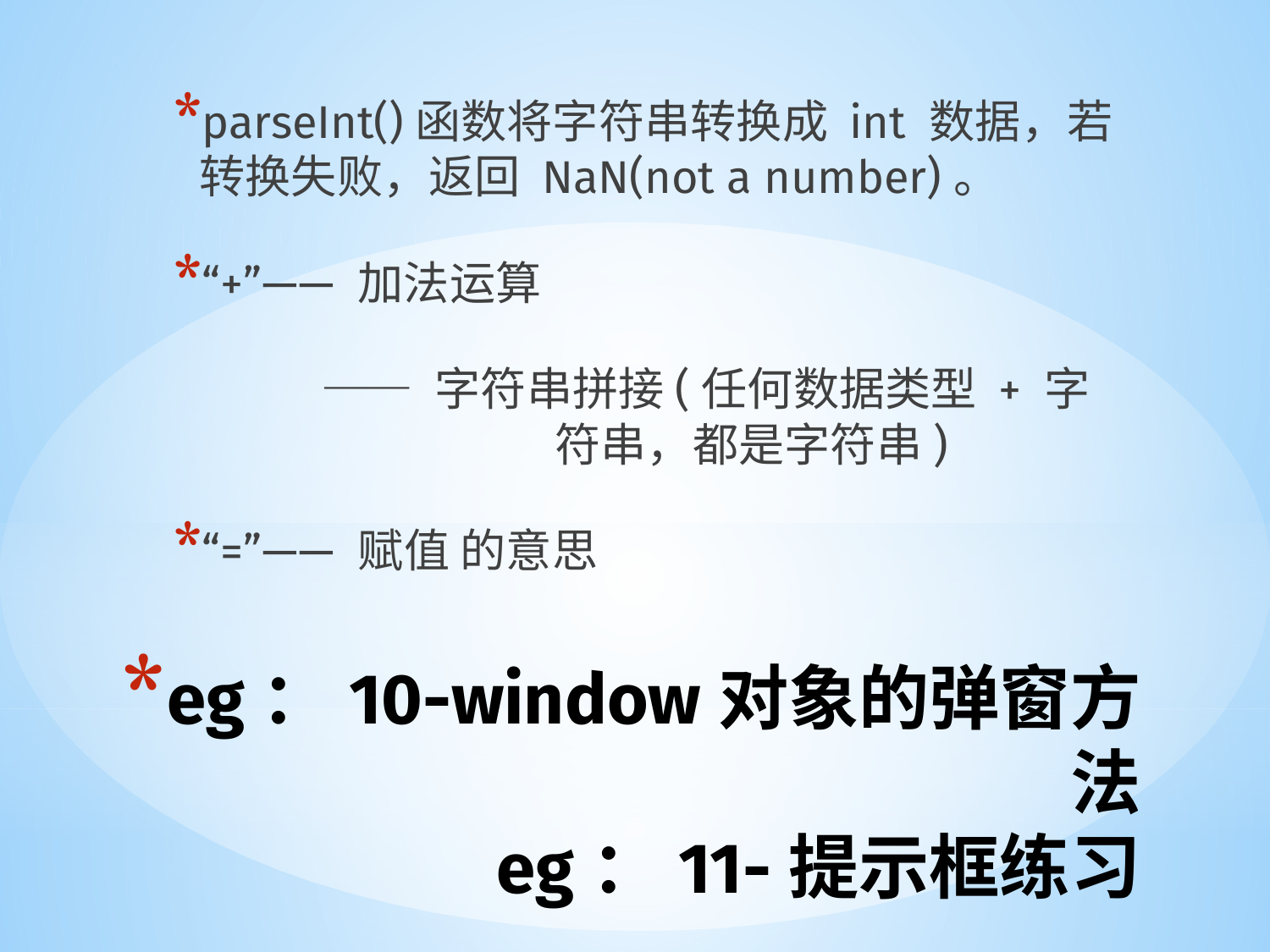

parseInt()函数将字符串转换成 int 数据，若转换失败，返回 NaN(not a number)。
“+”—— 加法运算
	  —— 字符串拼接(任何数据类型 + 字			符串，都是字符串)
“=”—— 赋值 的意思
# eg：10-window对象的弹窗方法 eg：11-提示框练习